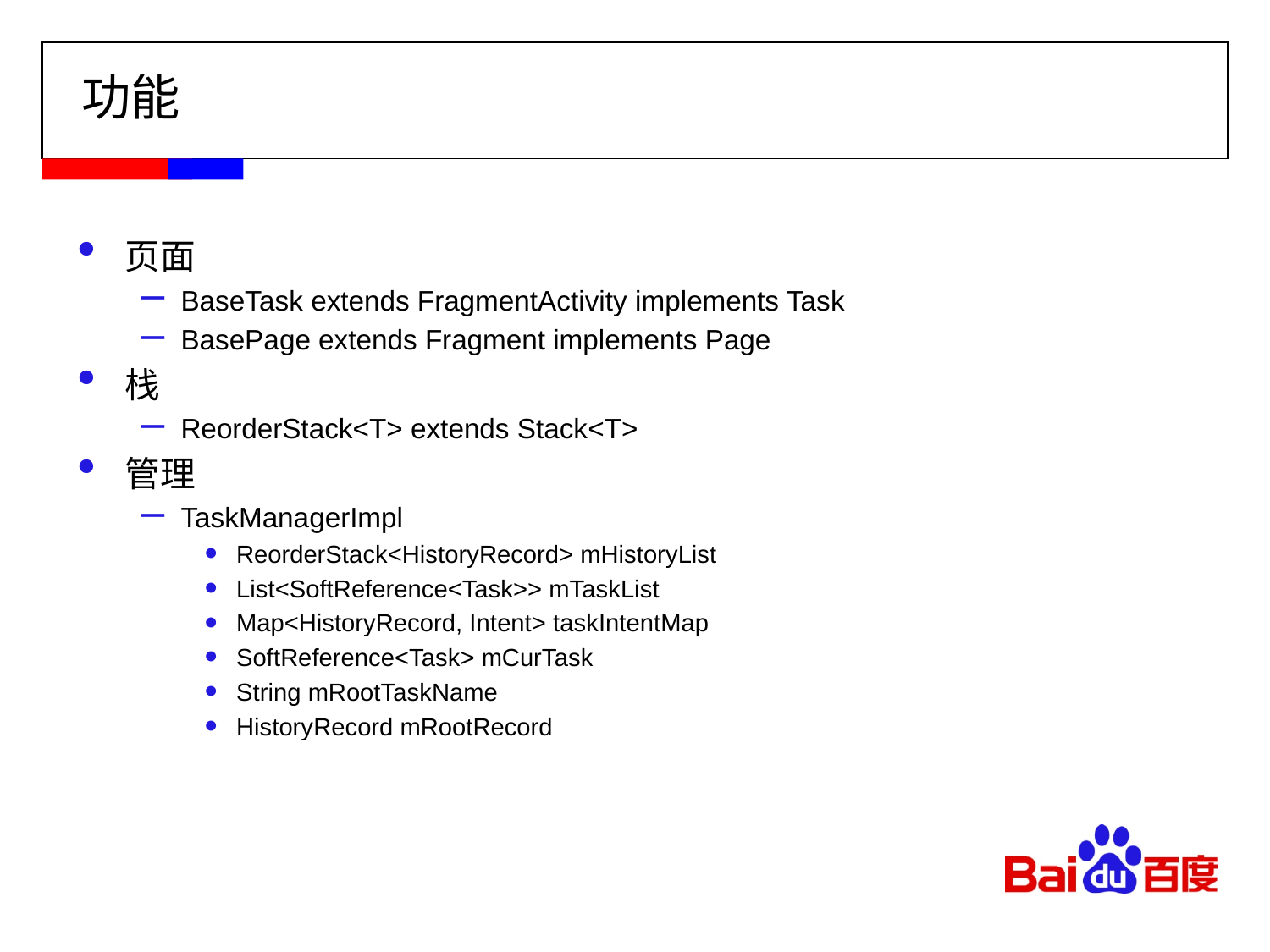

# 功能
页面
BaseTask extends FragmentActivity implements Task
BasePage extends Fragment implements Page
栈
ReorderStack<T> extends Stack<T>
管理
TaskManagerImpl
ReorderStack<HistoryRecord> mHistoryList
List<SoftReference<Task>> mTaskList
Map<HistoryRecord, Intent> taskIntentMap
SoftReference<Task> mCurTask
String mRootTaskName
HistoryRecord mRootRecord